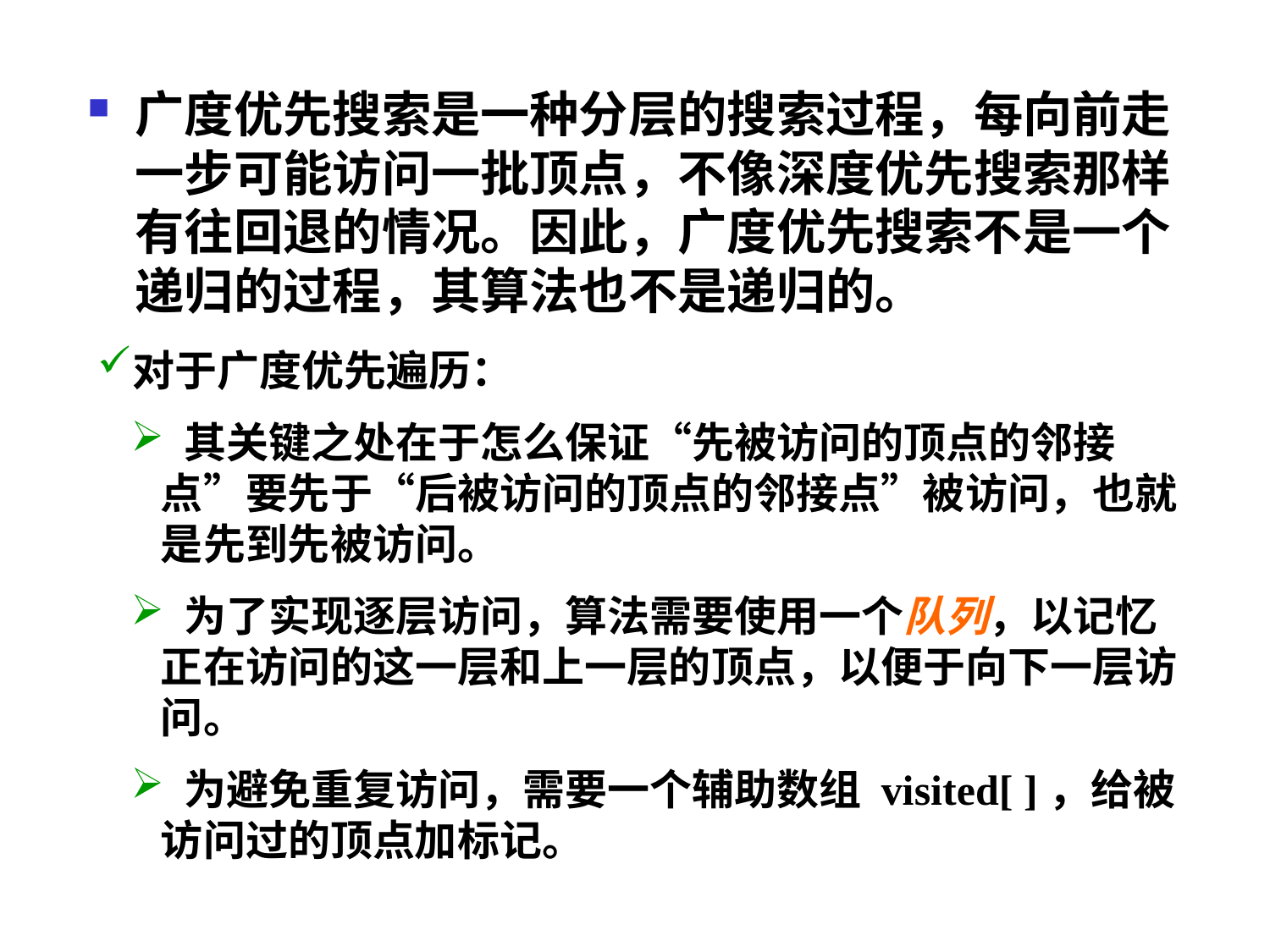

广度优先搜索是一种分层的搜索过程，每向前走一步可能访问一批顶点，不像深度优先搜索那样有往回退的情况。因此，广度优先搜索不是一个递归的过程，其算法也不是递归的。

对于广度优先遍历：
 其关键之处在于怎么保证“先被访问的顶点的邻接点”要先于“后被访问的顶点的邻接点”被访问，也就是先到先被访问。
 为了实现逐层访问，算法需要使用一个队列，以记忆正在访问的这一层和上一层的顶点，以便于向下一层访问。
 为避免重复访问，需要一个辅助数组 visited[ ]，给被访问过的顶点加标记。